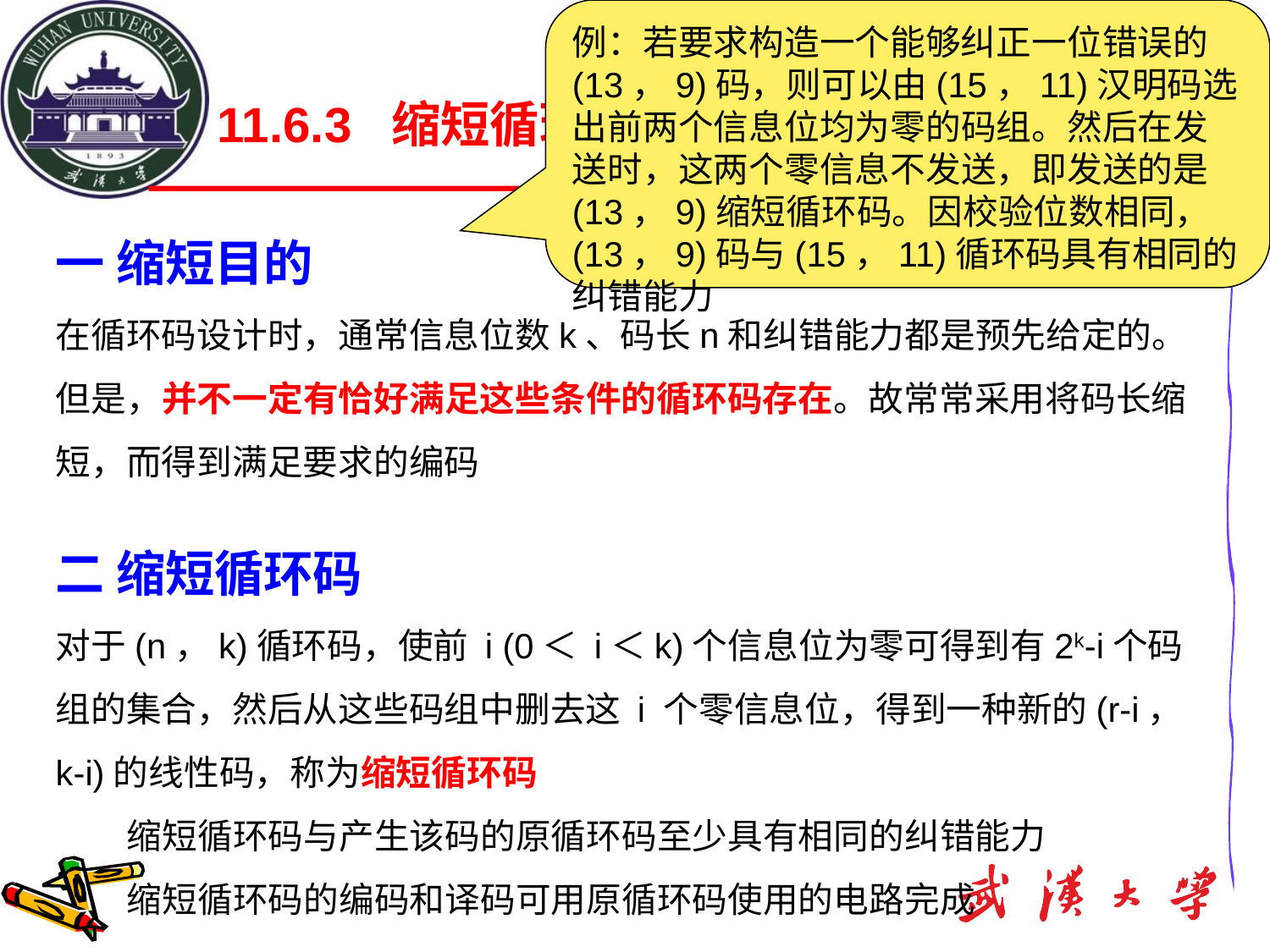

例：若要求构造一个能够纠正一位错误的(13，9)码，则可以由(15，11)汉明码选出前两个信息位均为零的码组。然后在发送时，这两个零信息不发送，即发送的是(13，9)缩短循环码。因校验位数相同，(13，9)码与(15，11)循环码具有相同的纠错能力
11.6.3  缩短循环码
一 缩短目的
在循环码设计时，通常信息位数k、码长n和纠错能力都是预先给定的。但是，并不一定有恰好满足这些条件的循环码存在。故常常采用将码长缩短，而得到满足要求的编码

二 缩短循环码
对于(n，k)循环码，使前 i (0＜ i＜k)个信息位为零可得到有2k-i个码组的集合，然后从这些码组中删去这 i 个零信息位，得到一种新的(r-i，k-i)的线性码，称为缩短循环码
        缩短循环码与产生该码的原循环码至少具有相同的纠错能力
        缩短循环码的编码和译码可用原循环码使用的电路完成